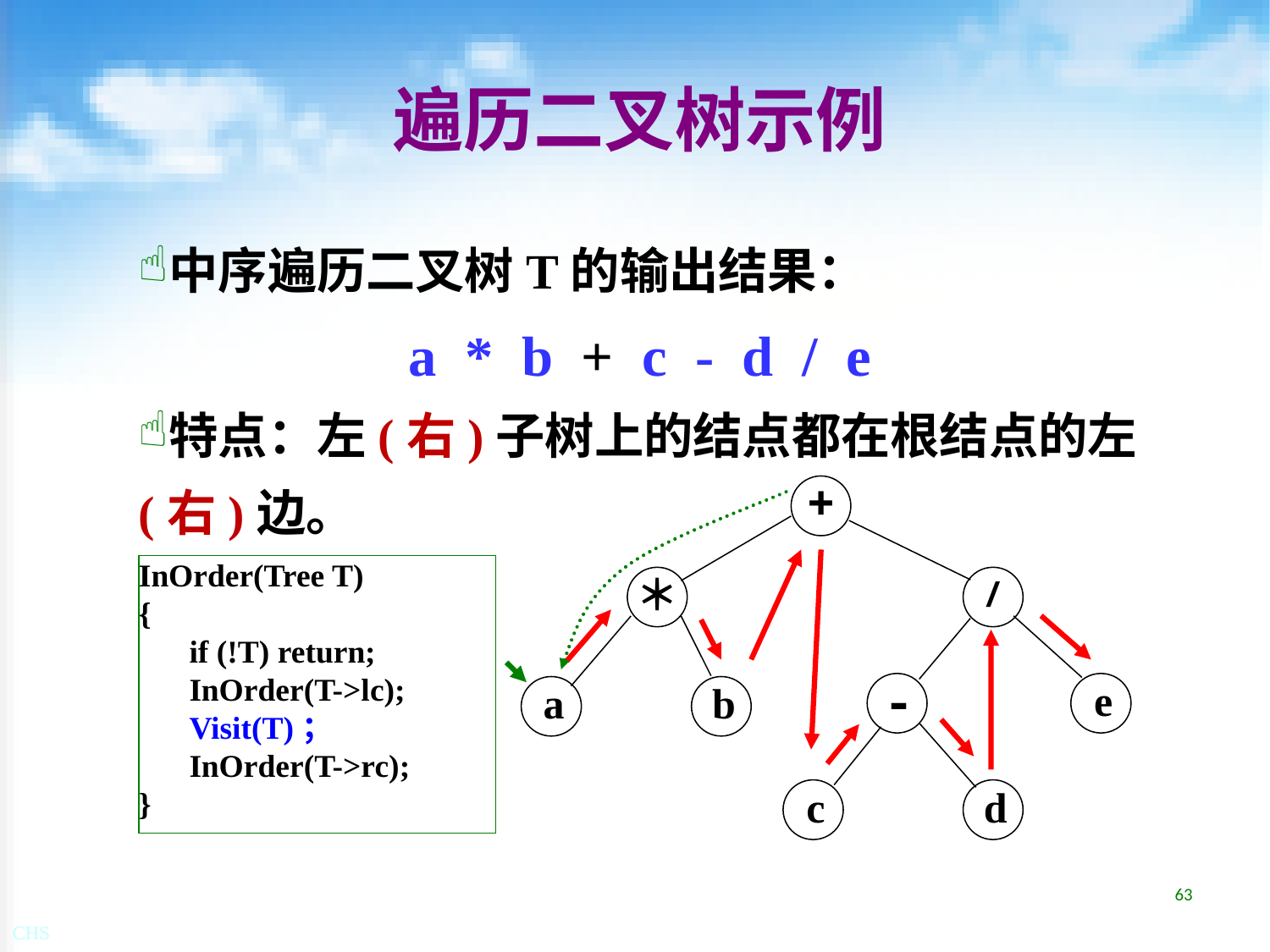

# 遍历二叉树示例
中序遍历二叉树T的输出结果：
a  *  b  +  c  -  d  /  e
特点：左(右)子树上的结点都在根结点的左(右)边。
+

InOrder(Tree T)
{
	if (!T) return;
	InOrder(T->lc);
	Visit(T)；
	InOrder(T->rc);
}
＊
/

-
e
a
b

c
d
63